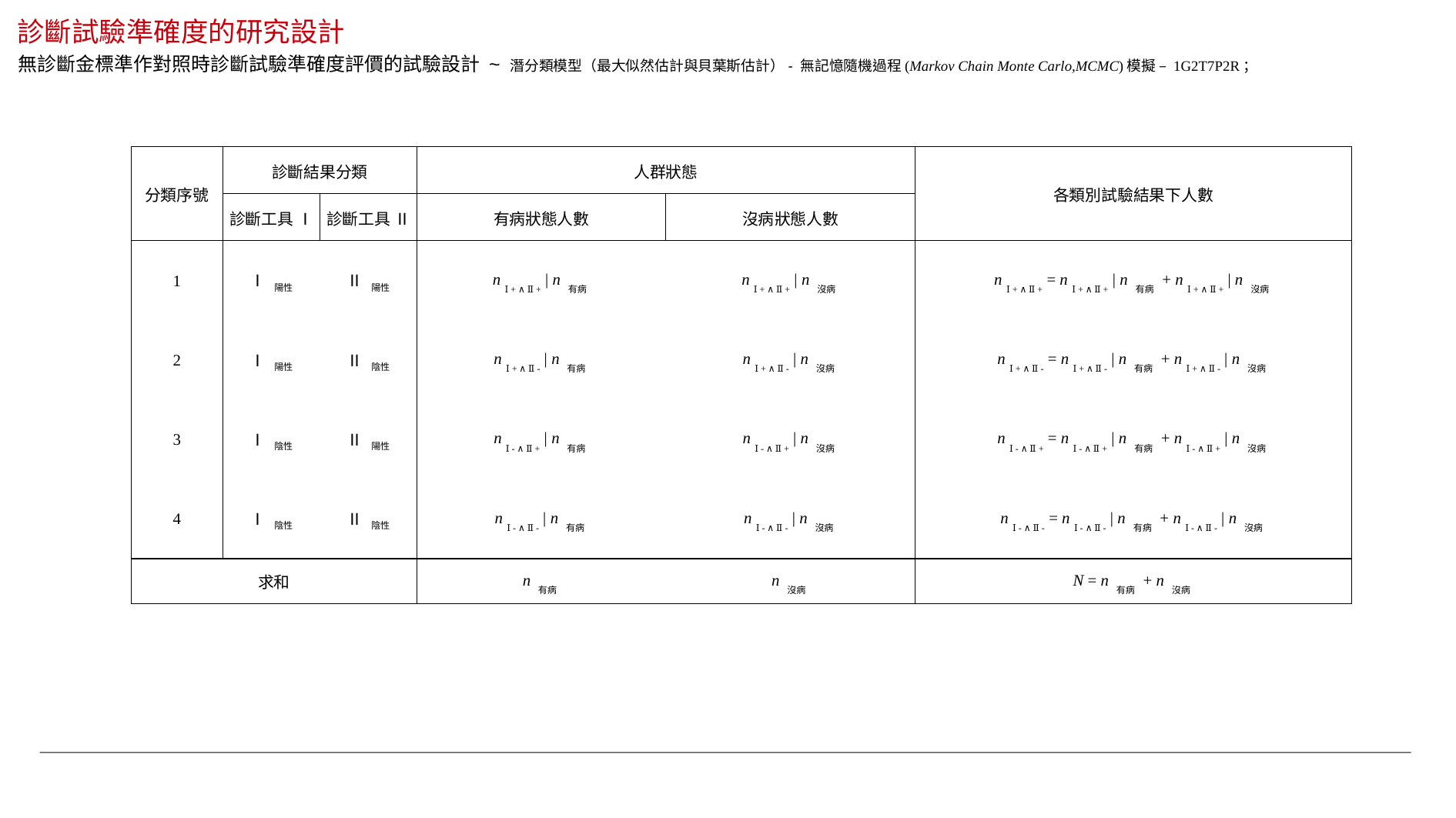

診斷試驗準確度的研究設計
無診斷金標準作對照時診斷試驗準確度評價的試驗設計 ~ 潛分類模型（最大似然估計與貝葉斯估計）- 無記憶隨機過程(Markov Chain Monte Carlo,MCMC)模擬 – 1G2T7P2R；
| 分類序號 | 診斷結果分類 |  | 人群狀態 |  | 各類別試驗結果下人數 |
| --- | --- | --- | --- | --- | --- |
|  | 診斷工具 Ⅰ | 診斷工具 Ⅱ | 有病狀態人數 | 沒病狀態人數 |  |
| 1 | Ⅰ 陽性 | Ⅱ 陽性 | n Ⅰ + ∧ Ⅱ + | n 有病 | n Ⅰ + ∧ Ⅱ + | n 沒病 | n Ⅰ + ∧ Ⅱ + = n Ⅰ + ∧ Ⅱ + | n 有病 + n Ⅰ + ∧ Ⅱ + | n 沒病 |
| 2 | Ⅰ 陽性 | Ⅱ 陰性 | n Ⅰ + ∧ Ⅱ - | n 有病 | n Ⅰ + ∧ Ⅱ - | n 沒病 | n Ⅰ + ∧ Ⅱ - = n Ⅰ + ∧ Ⅱ - | n 有病 + n Ⅰ + ∧ Ⅱ - | n 沒病 |
| 3 | Ⅰ 陰性 | Ⅱ 陽性 | n Ⅰ - ∧ Ⅱ + | n 有病 | n Ⅰ - ∧ Ⅱ + | n 沒病 | n Ⅰ - ∧ Ⅱ + = n Ⅰ - ∧ Ⅱ + | n 有病 + n Ⅰ - ∧ Ⅱ + | n 沒病 |
| 4 | Ⅰ 陰性 | Ⅱ 陰性 | n Ⅰ - ∧ Ⅱ - | n 有病 | n Ⅰ - ∧ Ⅱ - | n 沒病 | n Ⅰ - ∧ Ⅱ - = n Ⅰ - ∧ Ⅱ - | n 有病 + n Ⅰ - ∧ Ⅱ - | n 沒病 |
| 求和 |  |  | n 有病 | n 沒病 | N = n 有病 + n 沒病 |